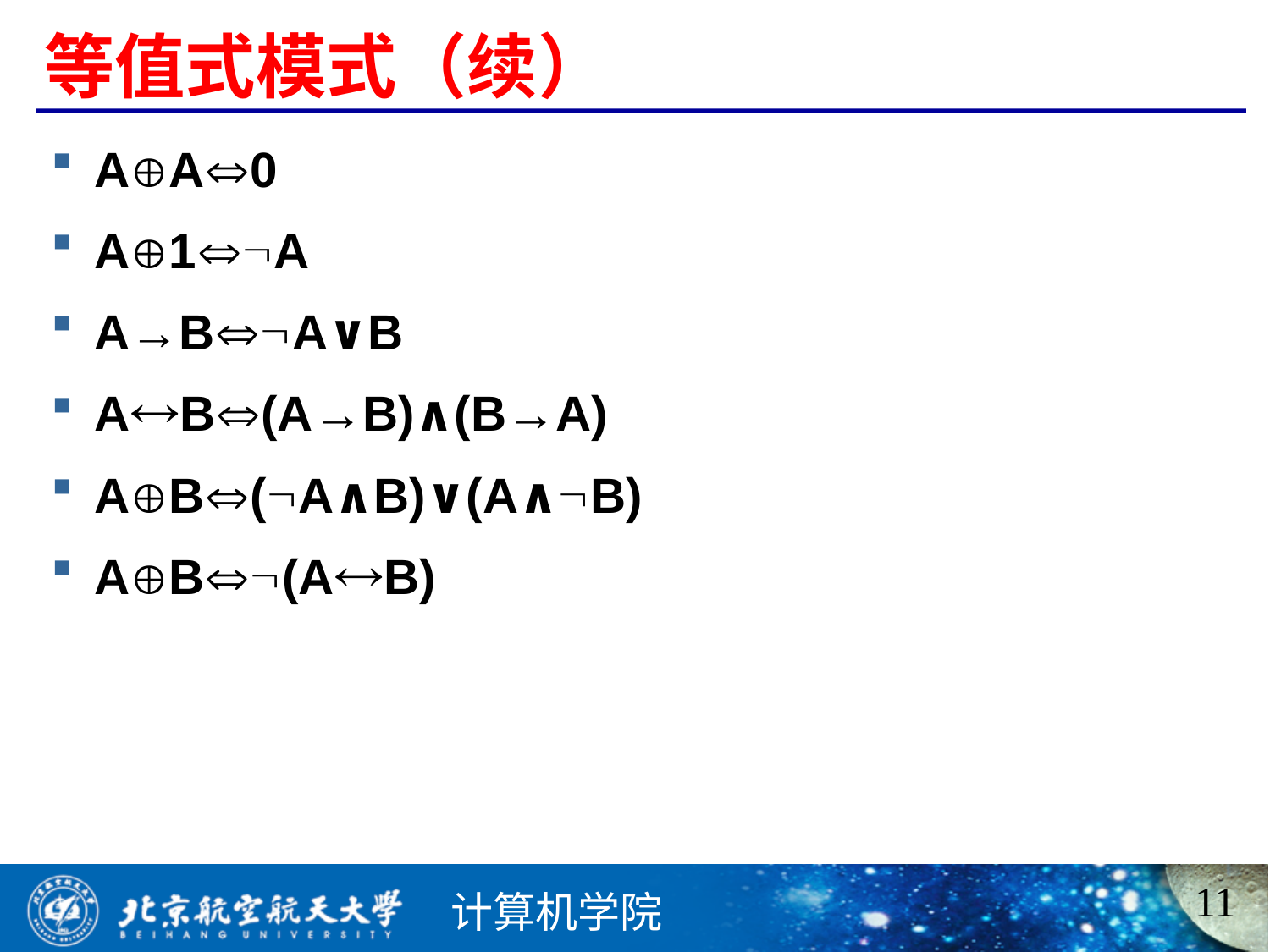

# 等值式模式（续）
A⊕A⇔0
A⊕1⇔¬A
A→B⇔¬A∨B
A↔B⇔(A→B)∧(B→A)
A⊕B⇔(¬A∧B)∨(A∧¬B)
A⊕B⇔¬(A↔B)